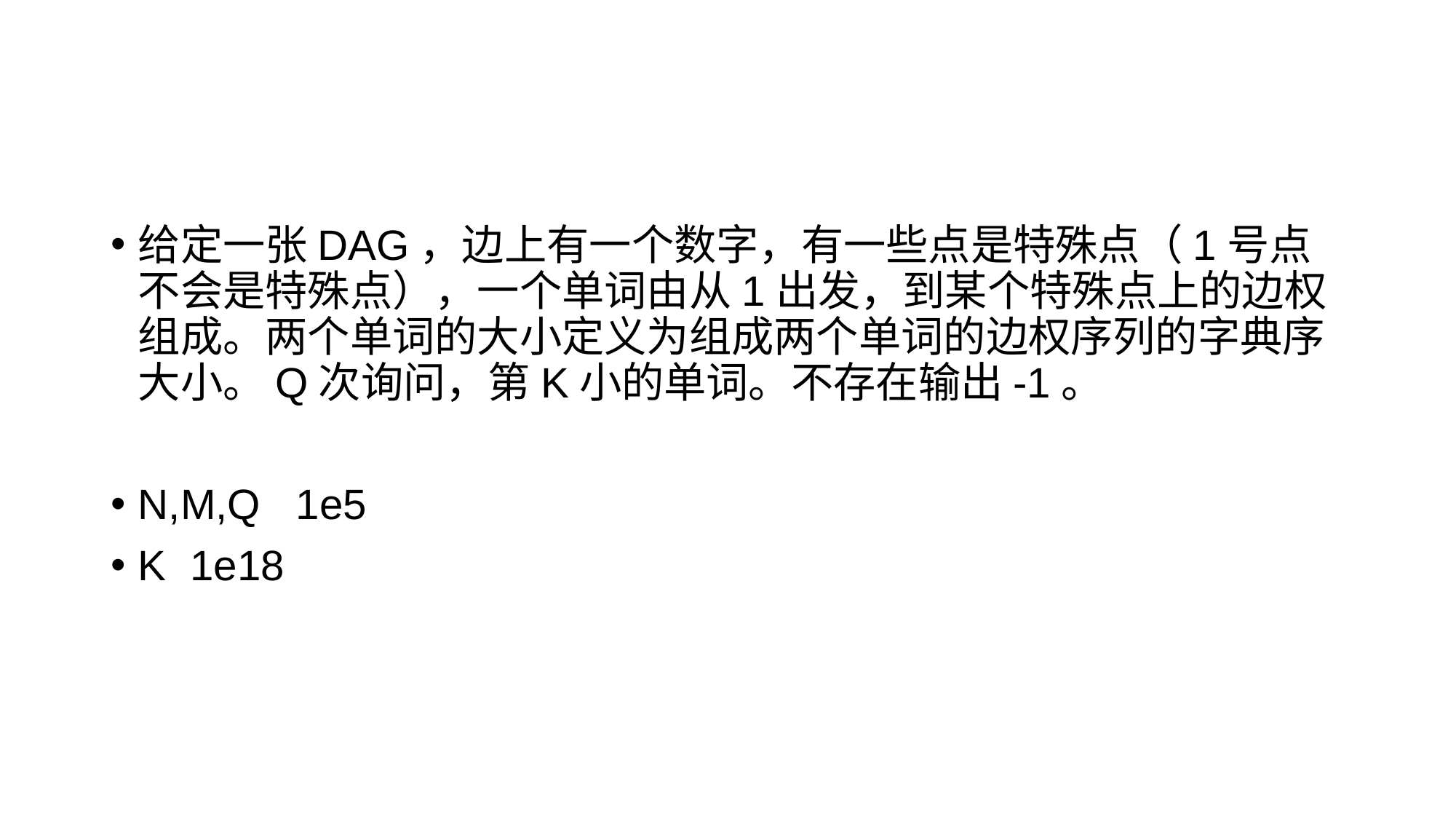

给定一张DAG，边上有一个数字，有一些点是特殊点（1号点不会是特殊点），一个单词由从1出发，到某个特殊点上的边权组成。两个单词的大小定义为组成两个单词的边权序列的字典序大小。Q次询问，第K小的单词。不存在输出-1。

N,M,Q   1e5
K  1e18